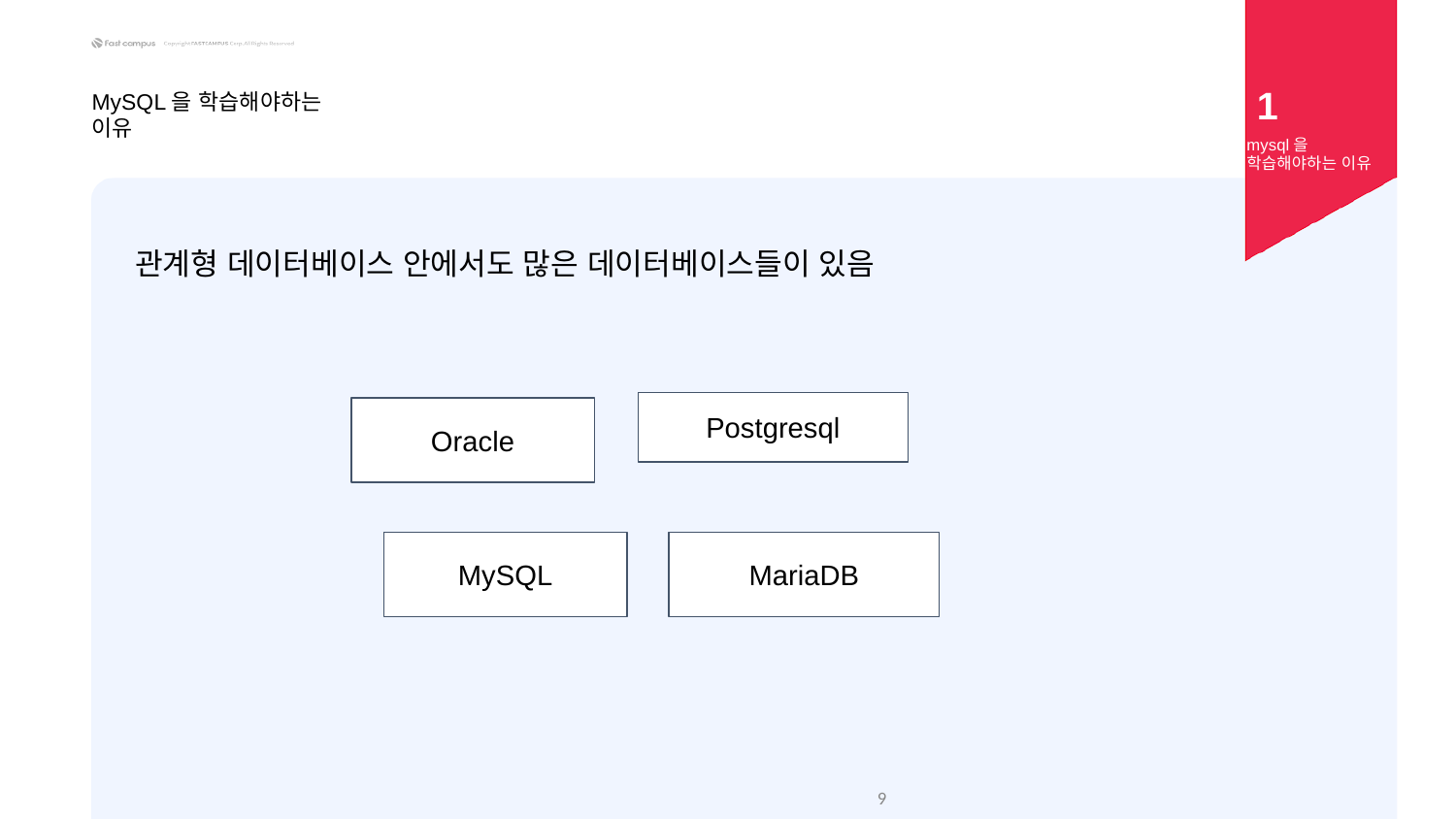

1
MySQL을 학습해야하는 이유
mysql을 학습해야하는 이유
관계형 데이터베이스 안에서도 많은 데이터베이스들이 있음
Postgresql
Oracle
MariaDB
MySQL
9